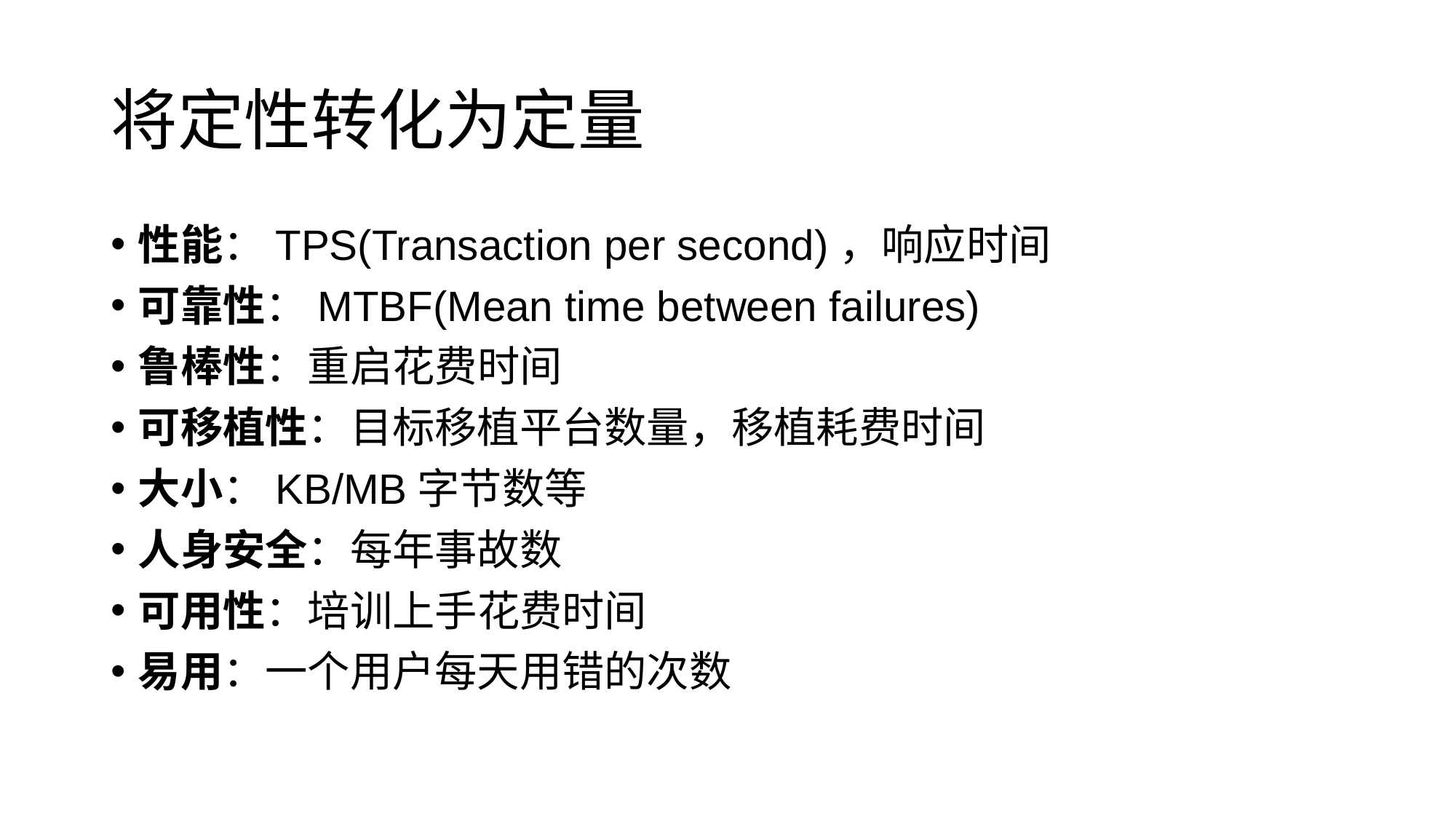

# 将定性转化为定量
性能：TPS(Transaction per second)，响应时间
可靠性：MTBF(Mean time between failures)
鲁棒性：重启花费时间
可移植性：目标移植平台数量，移植耗费时间
大小：KB/MB字节数等
人身安全：每年事故数
可用性：培训上手花费时间
易用：一个用户每天用错的次数